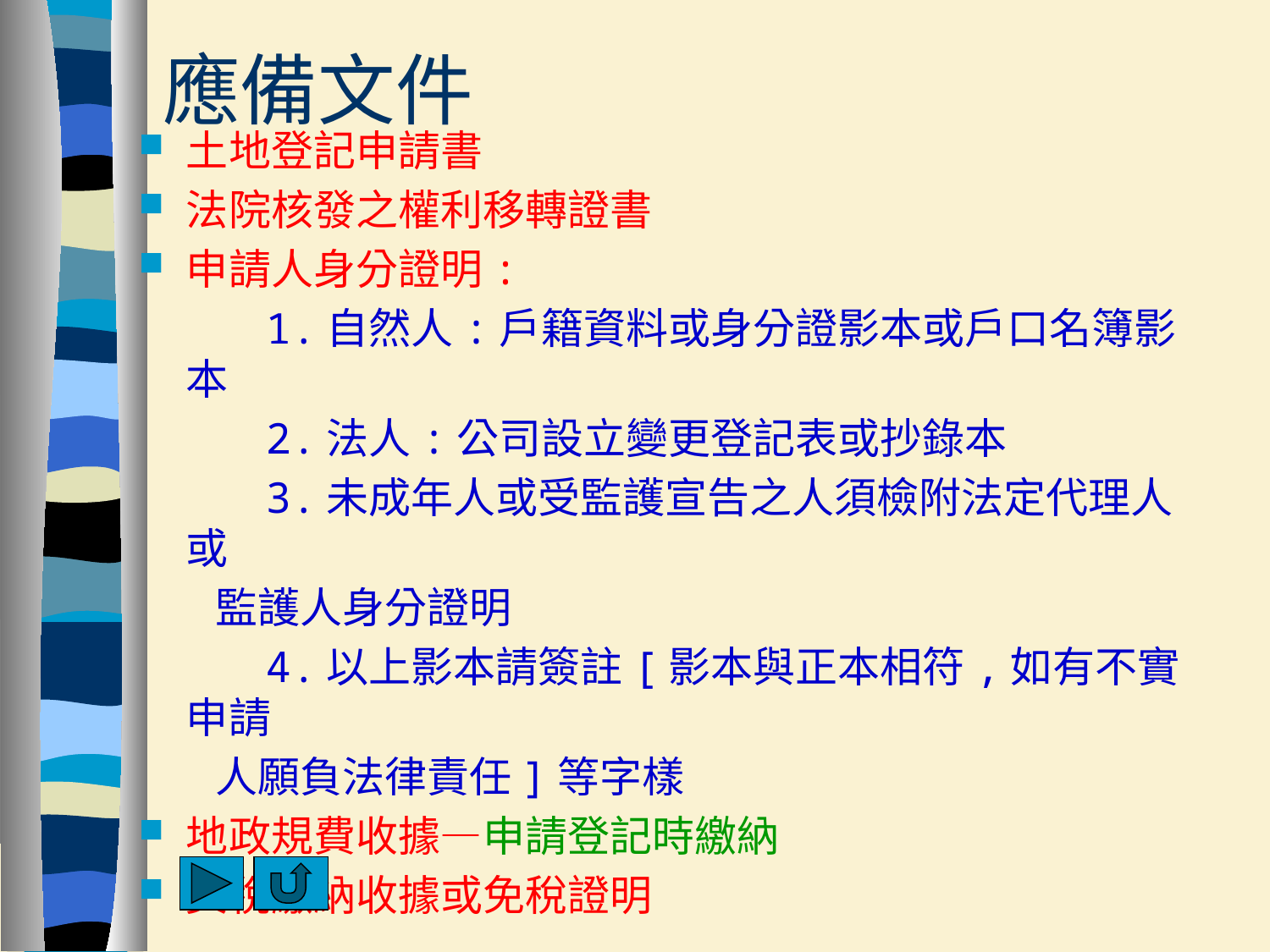

# 應備文件
土地登記申請書
法院核發之權利移轉證書
申請人身分證明:
     1.自然人:戶籍資料或身分證影本或戶口名簿影本
     2.法人:公司設立變更登記表或抄錄本
     3.未成年人或受監護宣告之人須檢附法定代理人或
       監護人身分證明
     4.以上影本請簽註[影本與正本相符,如有不實申請
       人願負法律責任]等字樣
地政規費收據—申請登記時繳納
契稅繳納收據或免稅證明